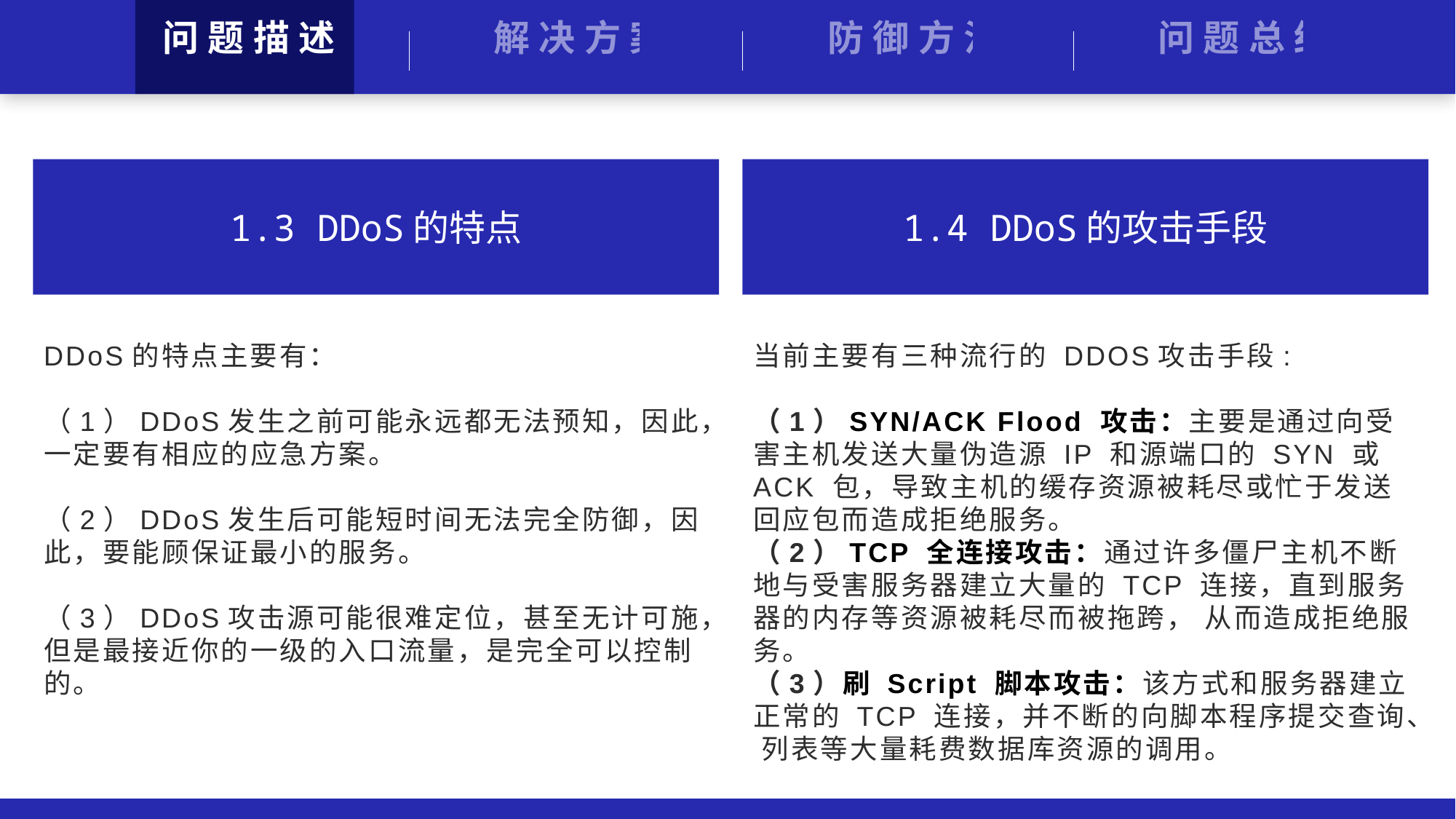

防御方法
问题总结
问题描述
解决方案
1.3 DDoS的特点
1.4 DDoS的攻击手段
DDoS的特点主要有：

（1）DDoS发生之前可能永远都无法预知，因此，一定要有相应的应急方案。

（2）DDoS发生后可能短时间无法完全防御，因此，要能顾保证最小的服务。

（3）DDoS攻击源可能很难定位，甚至无计可施，但是最接近你的一级的入口流量，是完全可以控制的。

当前主要有三种流行的 DDOS攻击手段:

（1）SYN/ACK Flood 攻击：主要是通过向受害主机发送大量伪造源 IP 和源端口的 SYN 或 ACK 包，导致主机的缓存资源被耗尽或忙于发送回应包而造成拒绝服务。
（2）TCP 全连接攻击：通过许多僵尸主机不断地与受害服务器建立大量的 TCP 连接，直到服务器的内存等资源被耗尽而被拖跨， 从而造成拒绝服务。
（3）刷 Script 脚本攻击：该方式和服务器建立正常的 TCP 连接，并不断的向脚本程序提交查询、 列表等大量耗费数据库资源的调用。